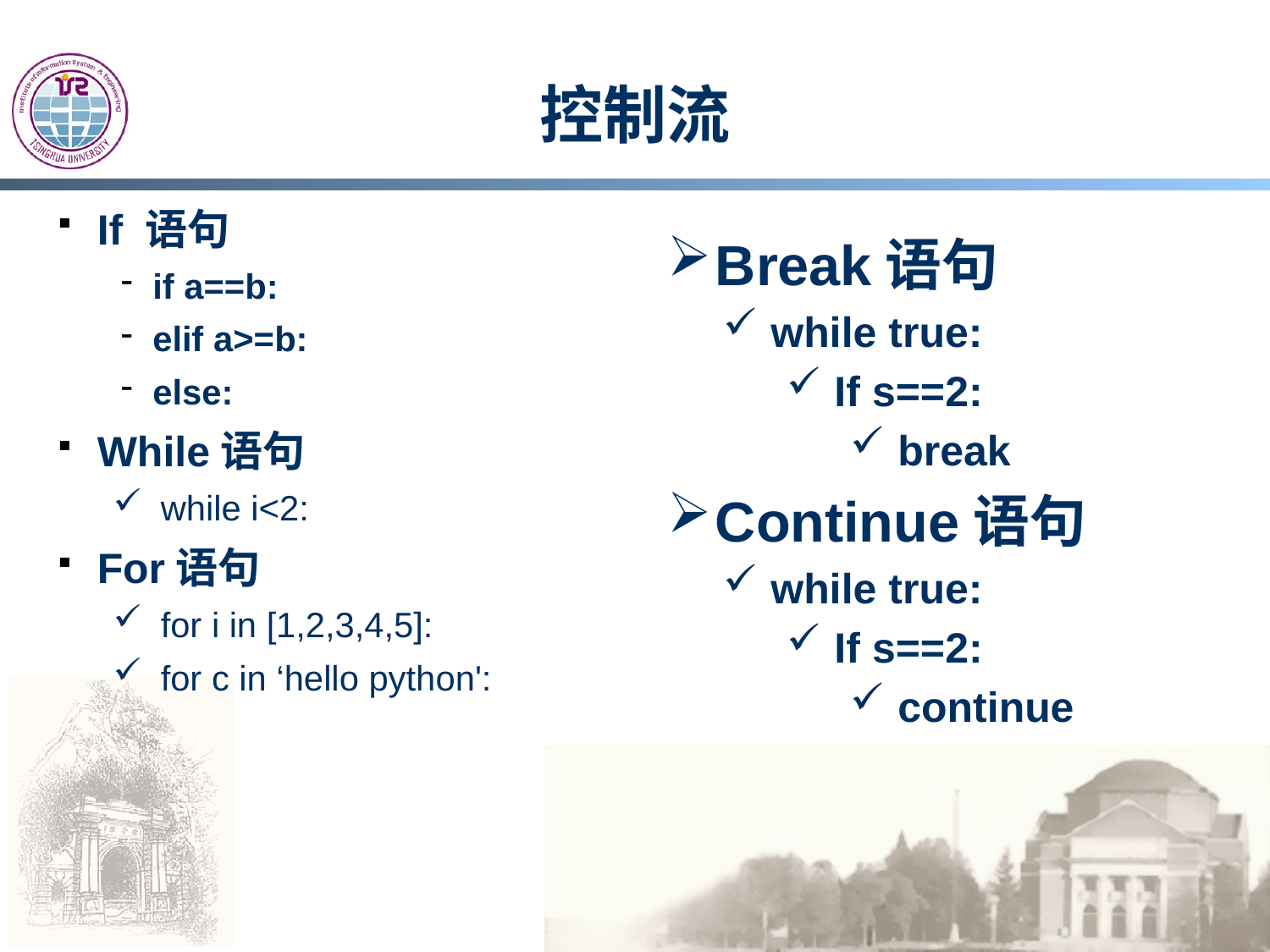

# 控制流
If 语句
if a==b:
elif a>=b:
else:
While语句
while i<2:
For语句
for i in [1,2,3,4,5]:
for c in ‘hello python':

Break语句
while true:
If s==2:
break
Continue语句
while true:
If s==2:
continue